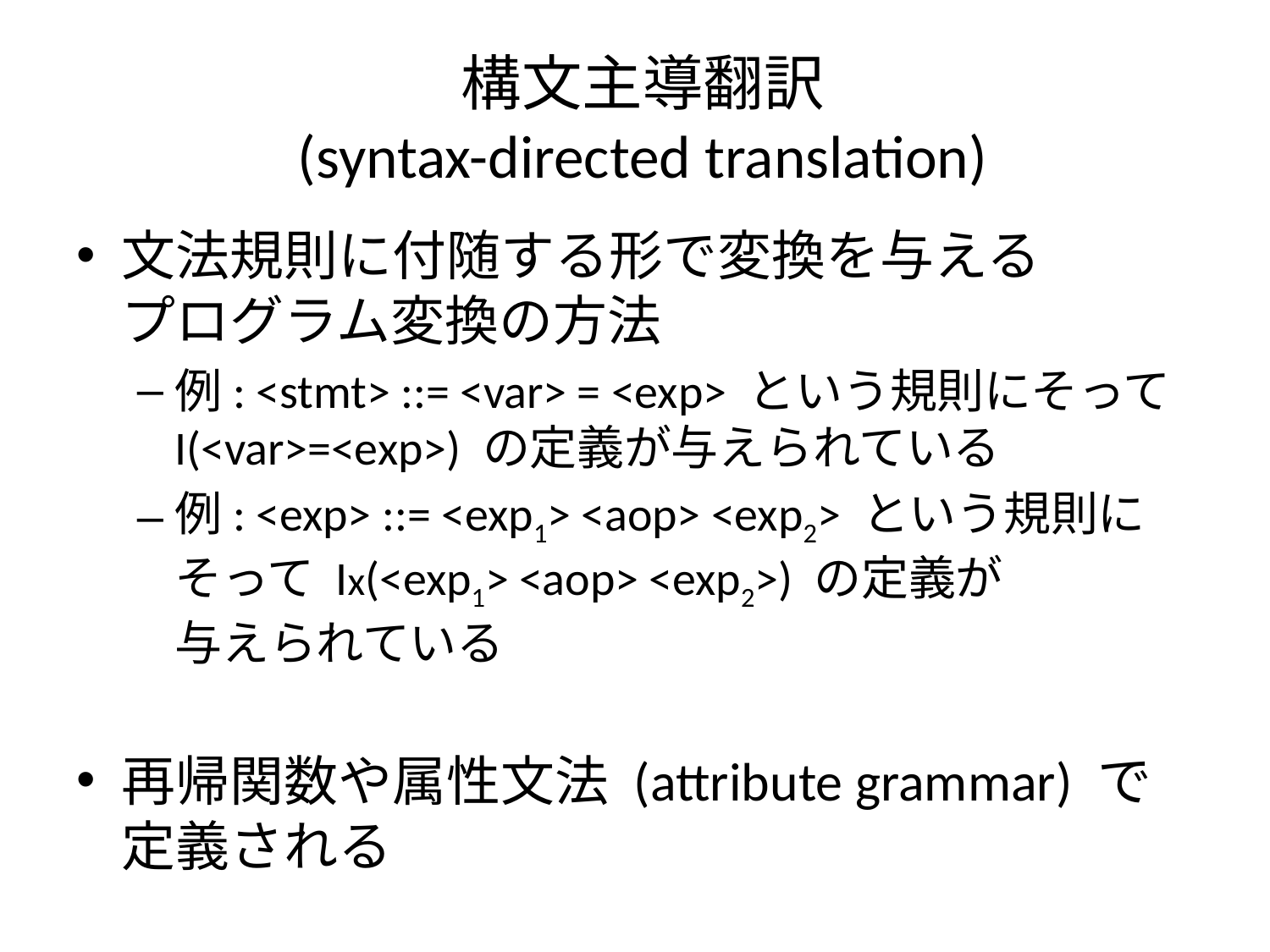

# 構文主導翻訳 (syntax-directed translation)
文法規則に付随する形で変換を与える
プログラム変換の方法
例: <stmt> ::= <var> = <exp> という規則にそって
I(<var>=<exp>) の定義が与えられている
例: <exp> ::= <exp1> <aop> <exp2> という規則にそって Ix(<exp1> <aop> <exp2>) の定義が
与えられている

再帰関数や属性文法 (attribute grammar) で定義される